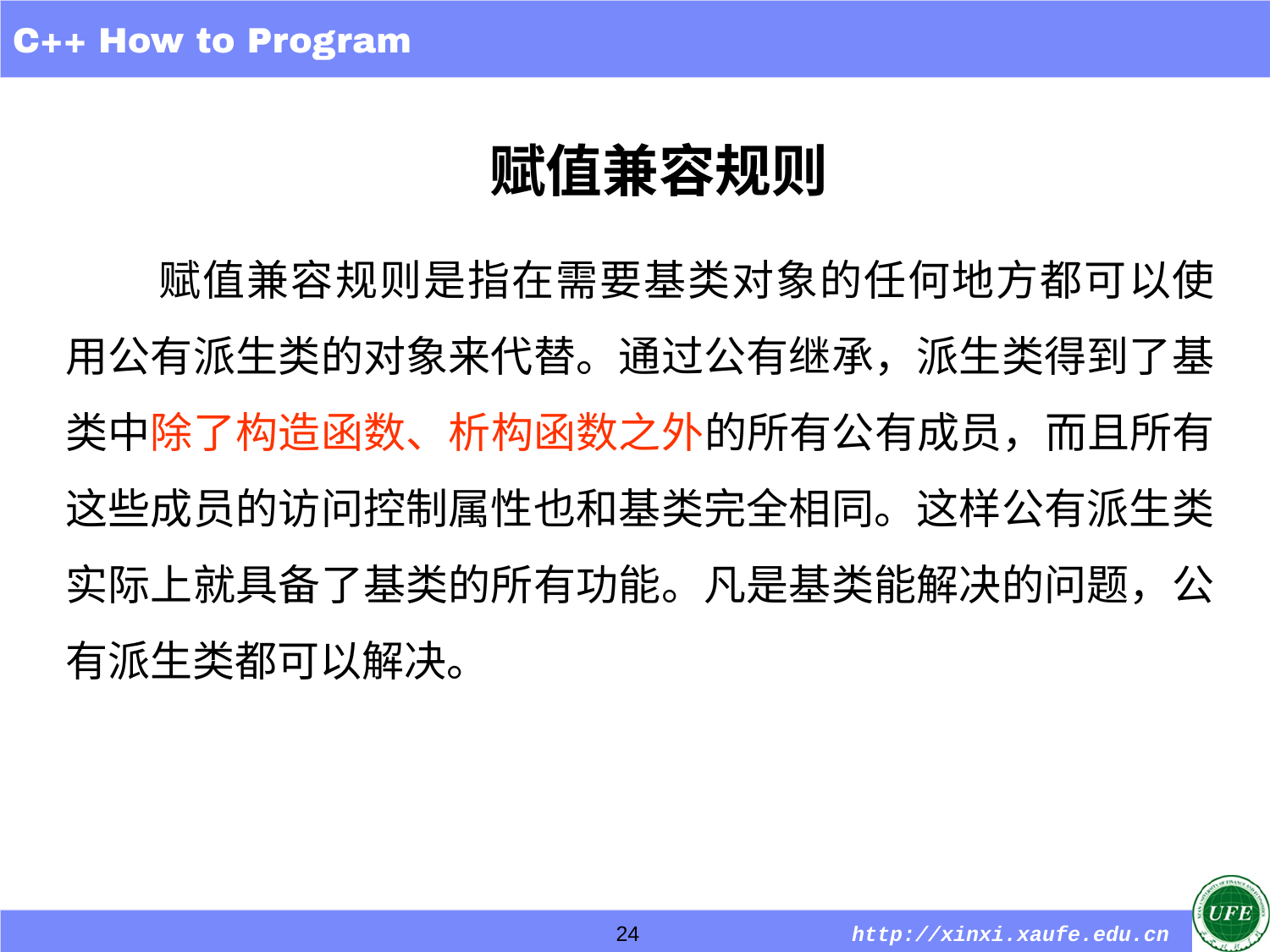

赋值兼容规则
赋值兼容规则是指在需要基类对象的任何地方都可以使用公有派生类的对象来代替。通过公有继承，派生类得到了基类中除了构造函数、析构函数之外的所有公有成员，而且所有这些成员的访问控制属性也和基类完全相同。这样公有派生类实际上就具备了基类的所有功能。凡是基类能解决的问题，公有派生类都可以解决。
24